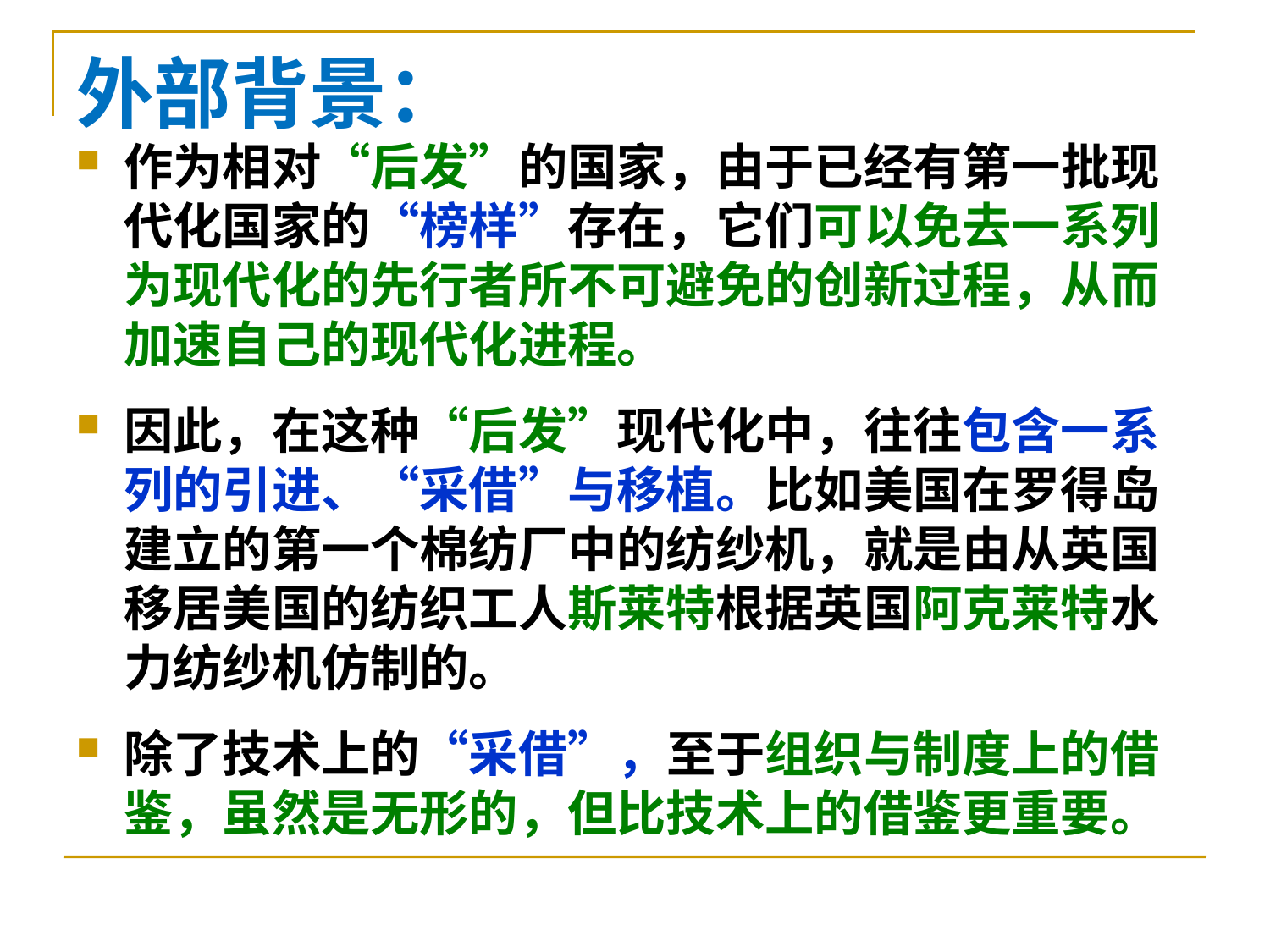

# 外部背景：
作为相对“后发”的国家，由于已经有第一批现代化国家的“榜样”存在，它们可以免去一系列为现代化的先行者所不可避免的创新过程，从而加速自己的现代化进程。
因此，在这种“后发”现代化中，往往包含一系列的引进、“采借”与移植。比如美国在罗得岛建立的第一个棉纺厂中的纺纱机，就是由从英国移居美国的纺织工人斯莱特根据英国阿克莱特水力纺纱机仿制的。
除了技术上的“采借”，至于组织与制度上的借鉴，虽然是无形的，但比技术上的借鉴更重要。
24